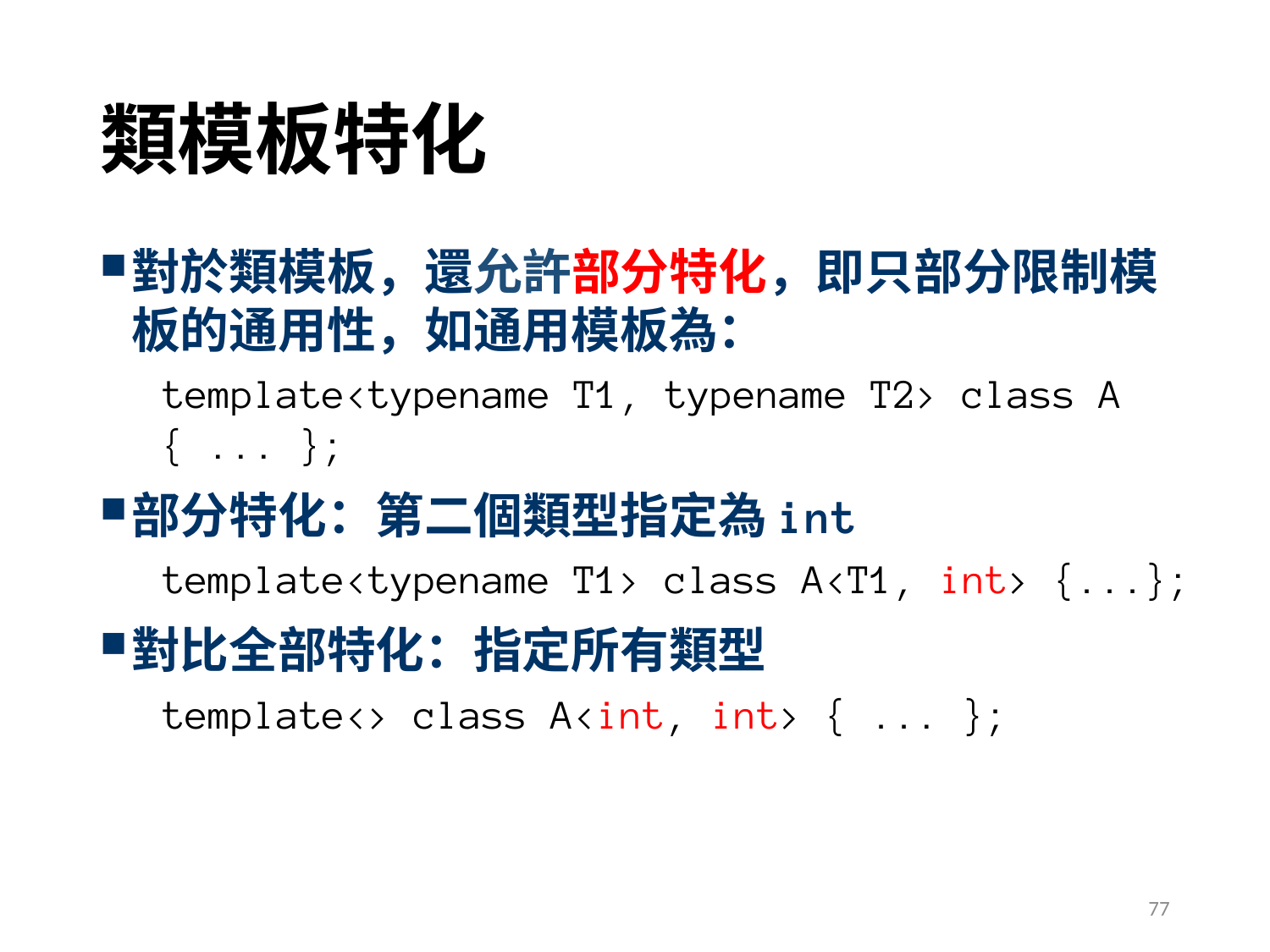

# 類模板特化
對於類模板，還允許部分特化，即只部分限制模板的通用性，如通用模板為：
template<typename T1, typename T2> class A { ... };
部分特化：第二個類型指定為int
template<typename T1> class A<T1, int> {...};
對比全部特化：指定所有類型
template<> class A<int, int> { ... };
77